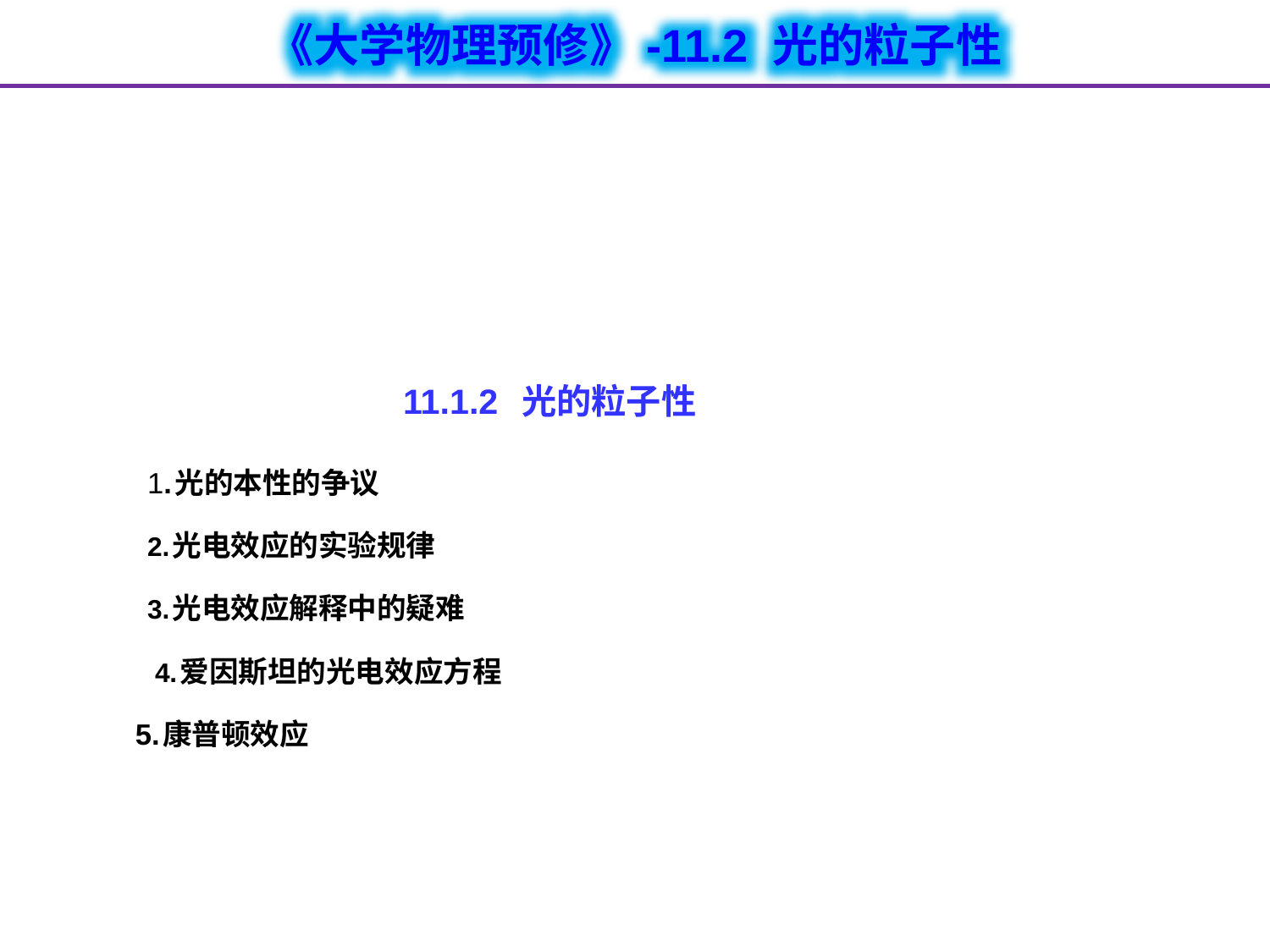

11.1.2  光的粒子性
    1.光的本性的争议
    2.光电效应的实验规律
    3.光电效应解释中的疑难
        4.爱因斯坦的光电效应方程
     5.康普顿效应